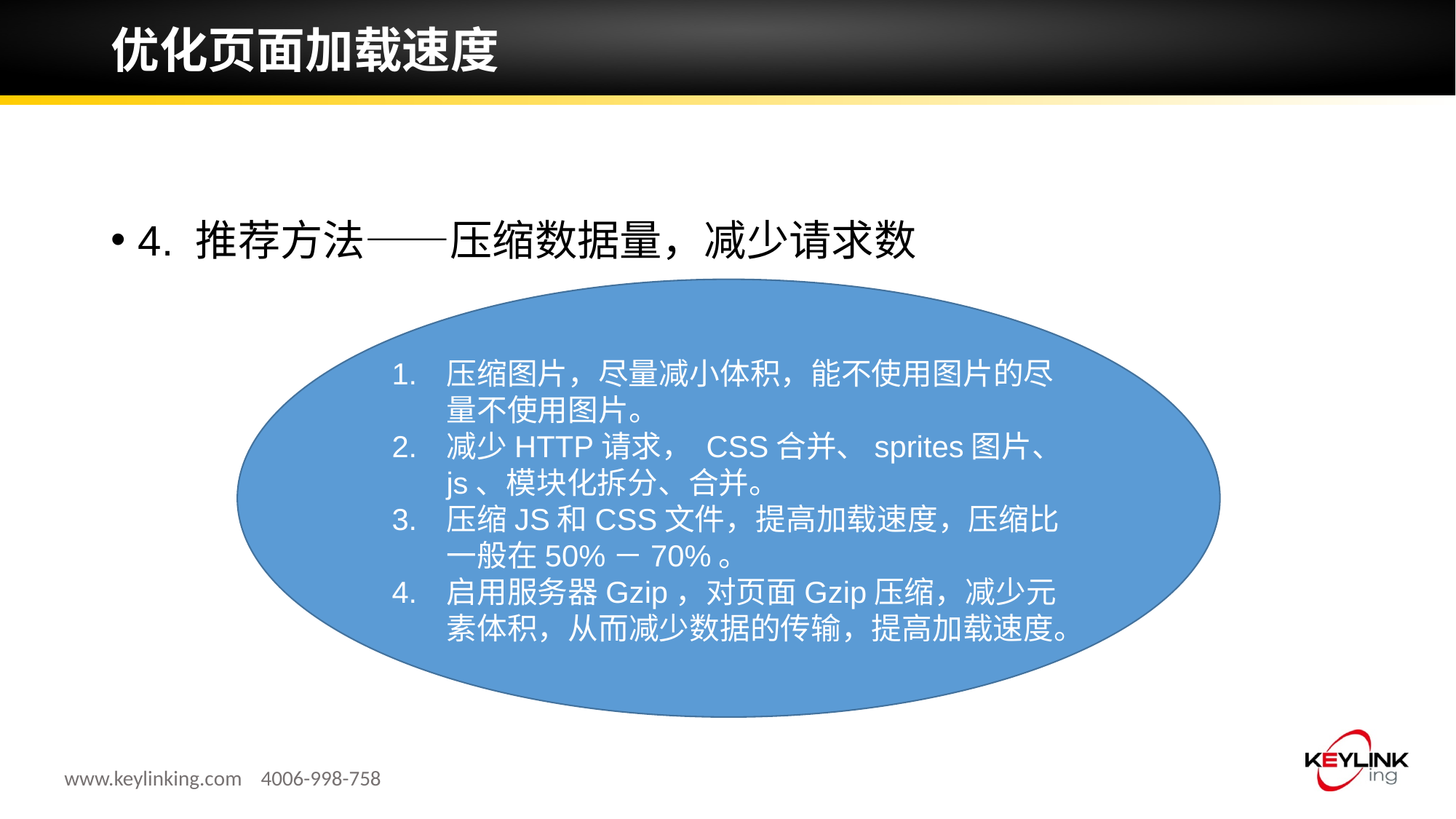

# 优化页面加载速度
4. 推荐方法——压缩数据量，减少请求数

压缩图片，尽量减小体积，能不使用图片的尽量不使用图片。
减少HTTP请求， CSS合并、sprites图片、js、模块化拆分、合并。
压缩JS和CSS文件，提高加载速度，压缩比一般在50%－70%。
启用服务器Gzip，对页面Gzip压缩，减少元素体积，从而减少数据的传输，提高加载速度。